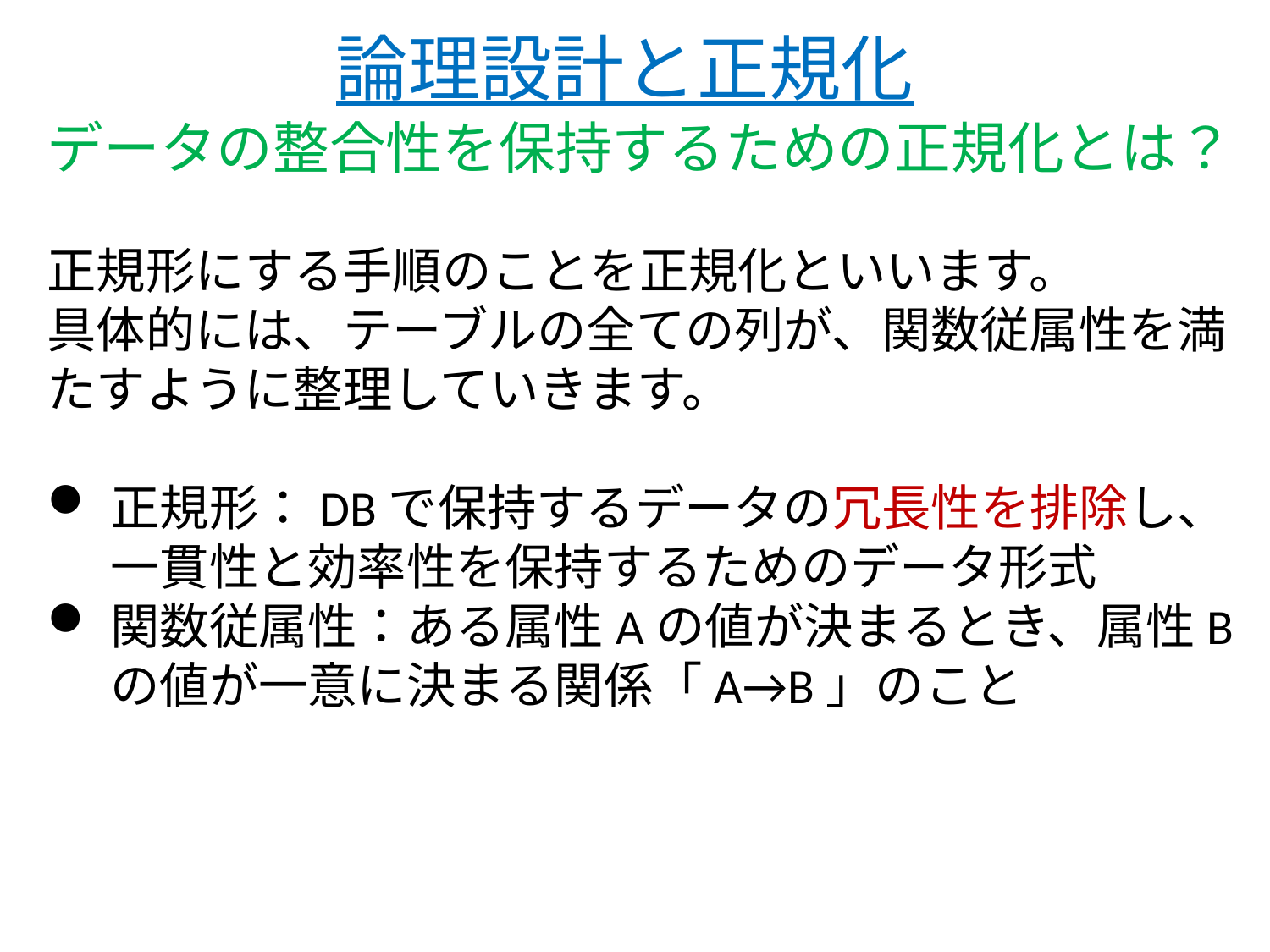

# 論理設計と正規化
データの整合性を保持するための正規化とは？

正規形にする手順のことを正規化といいます。
具体的には、テーブルの全ての列が、関数従属性を満たすように整理していきます。

正規形：DBで保持するデータの冗長性を排除し、一貫性と効率性を保持するためのデータ形式
関数従属性：ある属性Aの値が決まるとき、属性Bの値が一意に決まる関係「A→B」のこと